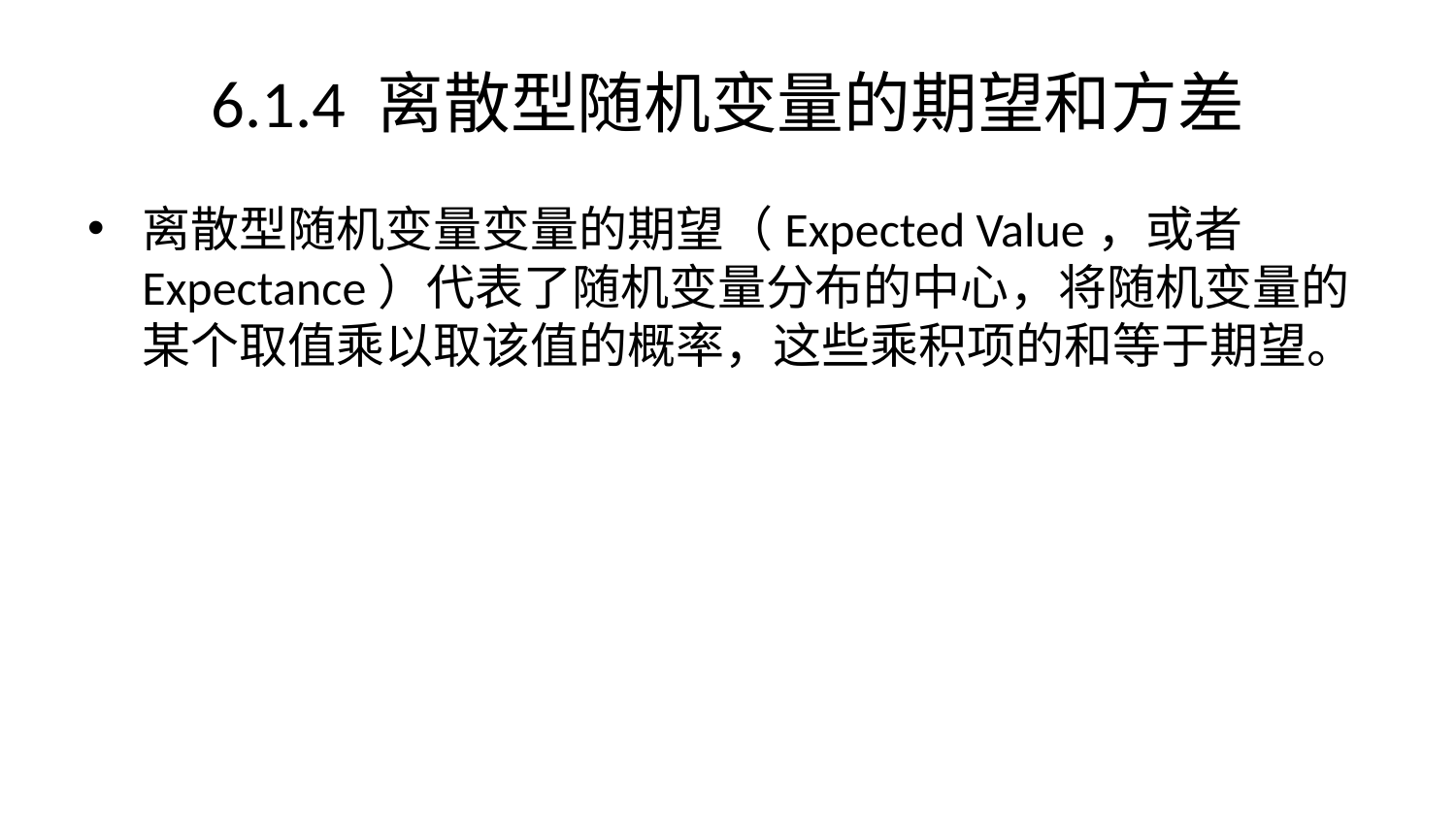

# 6.1.4 离散型随机变量的期望和方差
离散型随机变量变量的期望（Expected Value，或者Expectance）代表了随机变量分布的中心，将随机变量的某个取值乘以取该值的概率，这些乘积项的和等于期望。